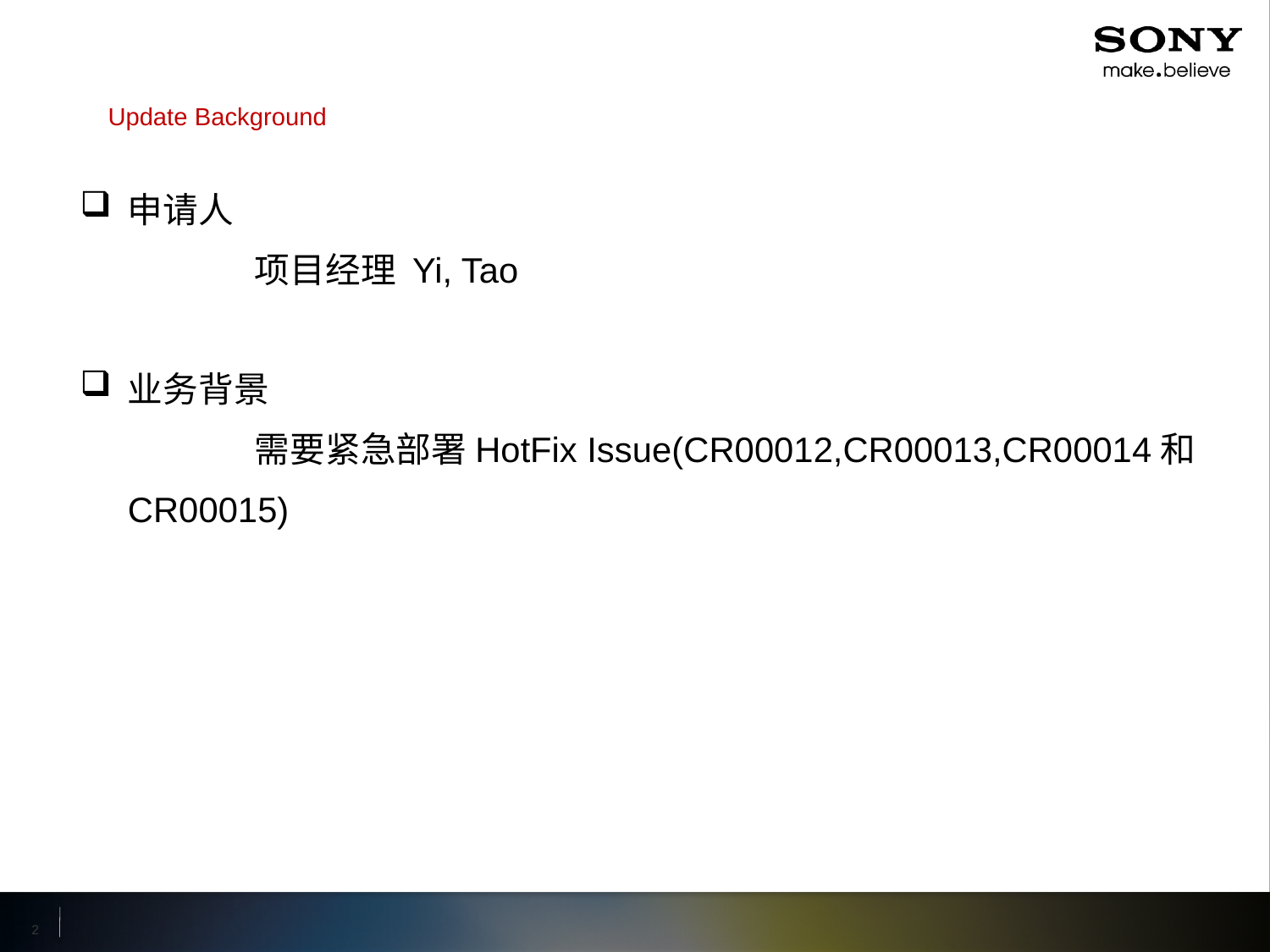

Update Background

申请人
		项目经理 Yi, Tao

业务背景
		需要紧急部署HotFix Issue(CR00012,CR00013,CR00014和CR00015)